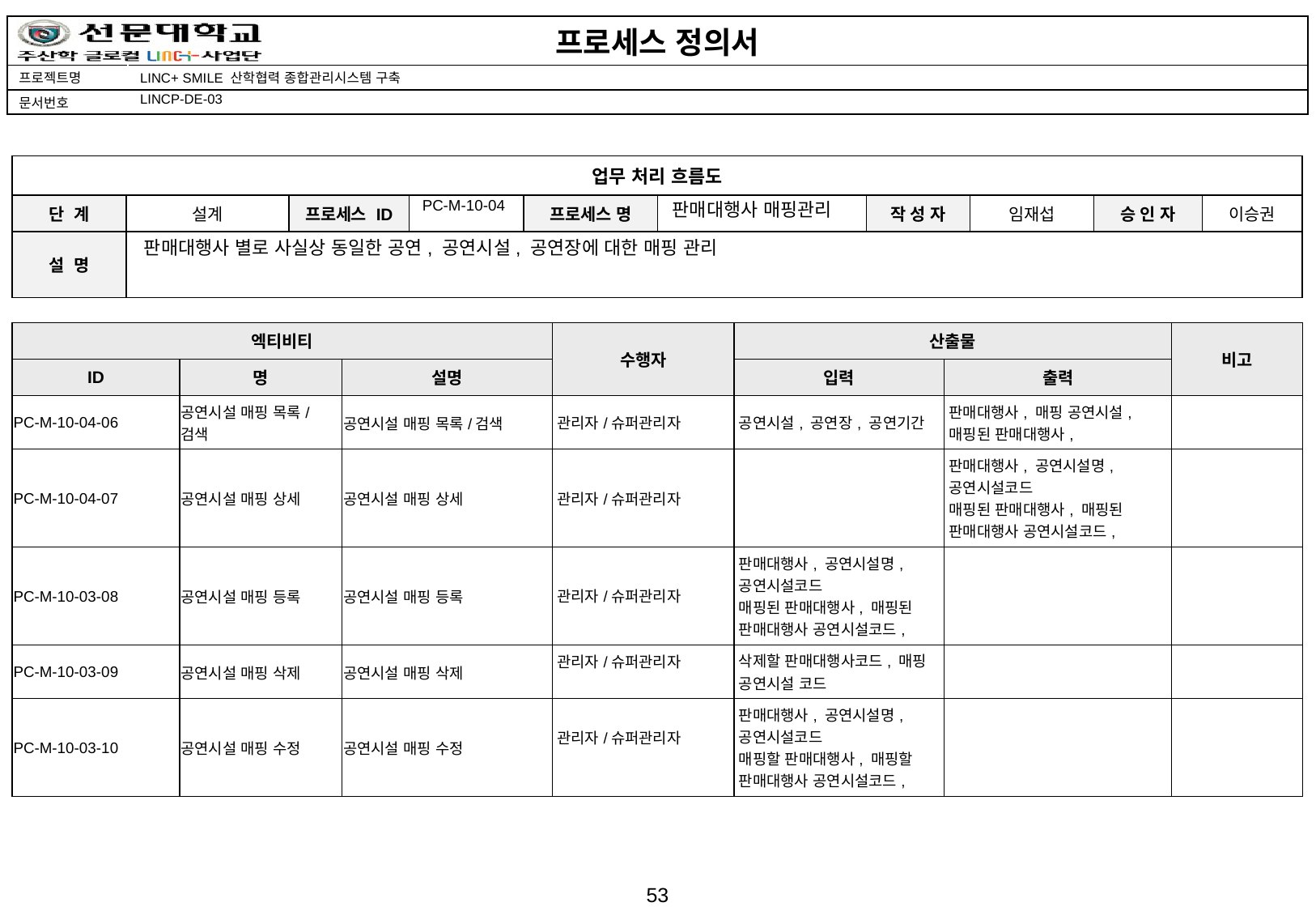

PC-M-10-04
판매대행사 매핑관리
판매대행사 별로 사실상 동일한 공연, 공연시설, 공연장에 대한 매핑 관리
| 엑티비티 |  |  | 수행자 | 산출물 |  | 비고 |
| --- | --- | --- | --- | --- | --- | --- |
| ID | 명 | 설명 |  | 입력 | 출력 |  |
| PC-M-10-04-06 | 공연시설 매핑 목록/검색 | 공연시설 매핑 목록/검색 | 관리자/슈퍼관리자 | 공연시설, 공연장, 공연기간 | 판매대행사, 매핑 공연시설, 매핑된 판매대행사, |  |
| PC-M-10-04-07 | 공연시설 매핑 상세 | 공연시설 매핑 상세 | 관리자/슈퍼관리자 |  | 판매대행사, 공연시설명, 공연시설코드 매핑된 판매대행사, 매핑된 판매대행사 공연시설코드, |  |
| PC-M-10-03-08 | 공연시설 매핑 등록 | 공연시설 매핑 등록 | 관리자/슈퍼관리자 | 판매대행사, 공연시설명, 공연시설코드 매핑된 판매대행사, 매핑된 판매대행사 공연시설코드, |  |  |
| PC-M-10-03-09 | 공연시설 매핑 삭제 | 공연시설 매핑 삭제 | 관리자/슈퍼관리자 | 삭제할 판매대행사코드, 매핑 공연시설 코드 |  |  |
| PC-M-10-03-10 | 공연시설 매핑 수정 | 공연시설 매핑 수정 | 관리자/슈퍼관리자 | 판매대행사, 공연시설명, 공연시설코드 매핑할 판매대행사, 매핑할 판매대행사 공연시설코드, |  |  |
미매핑 공연 현황
판매대행사 매핑 관리
판매대행사 중복 관리